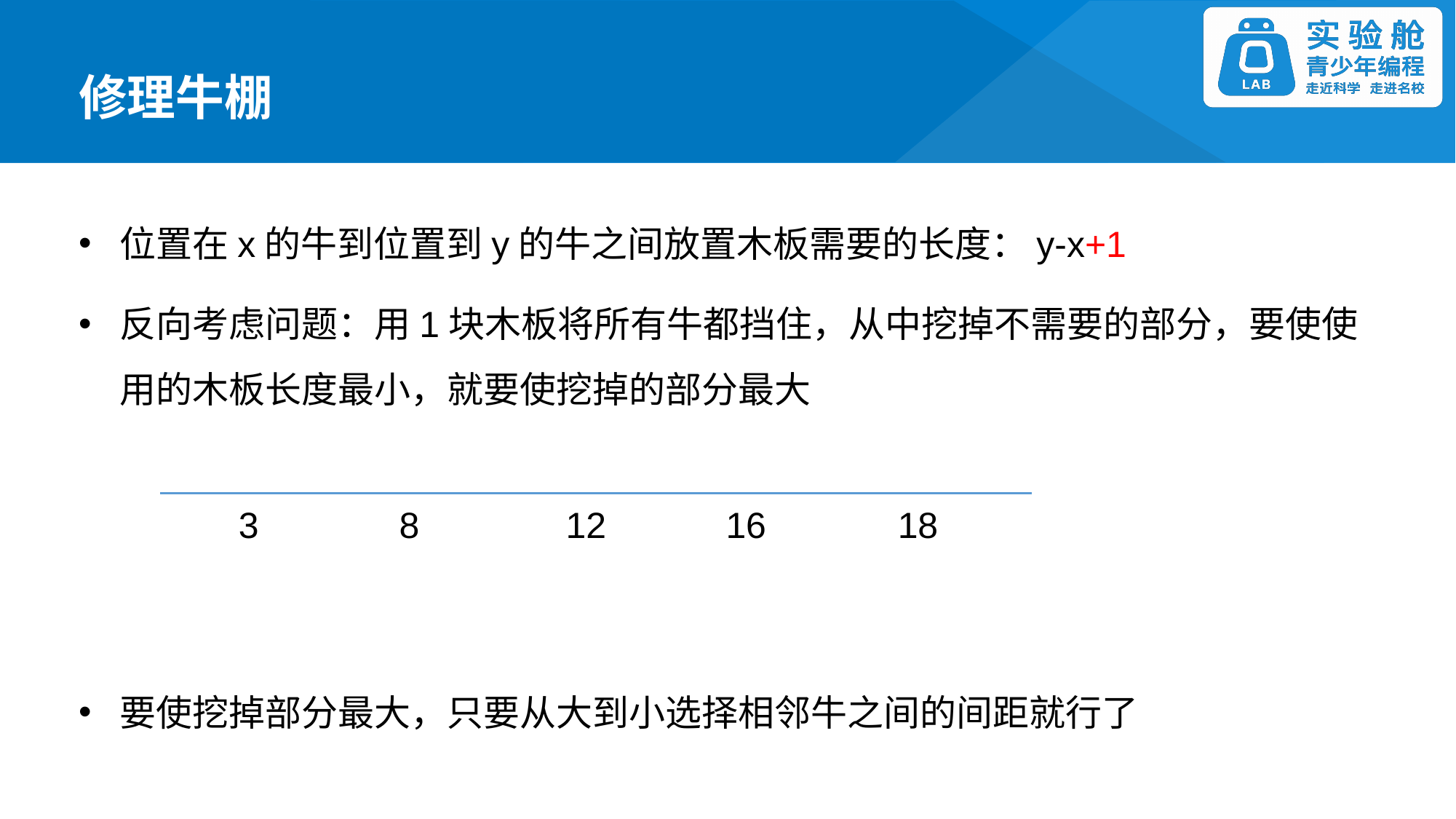

修理牛棚
位置在x的牛到位置到y的牛之间放置木板需要的长度：y-x+1
反向考虑问题：用1块木板将所有牛都挡住，从中挖掉不需要的部分，要使使用的木板长度最小，就要使挖掉的部分最大

要使挖掉部分最大，只要从大到小选择相邻牛之间的间距就行了
12
16
18
3
8